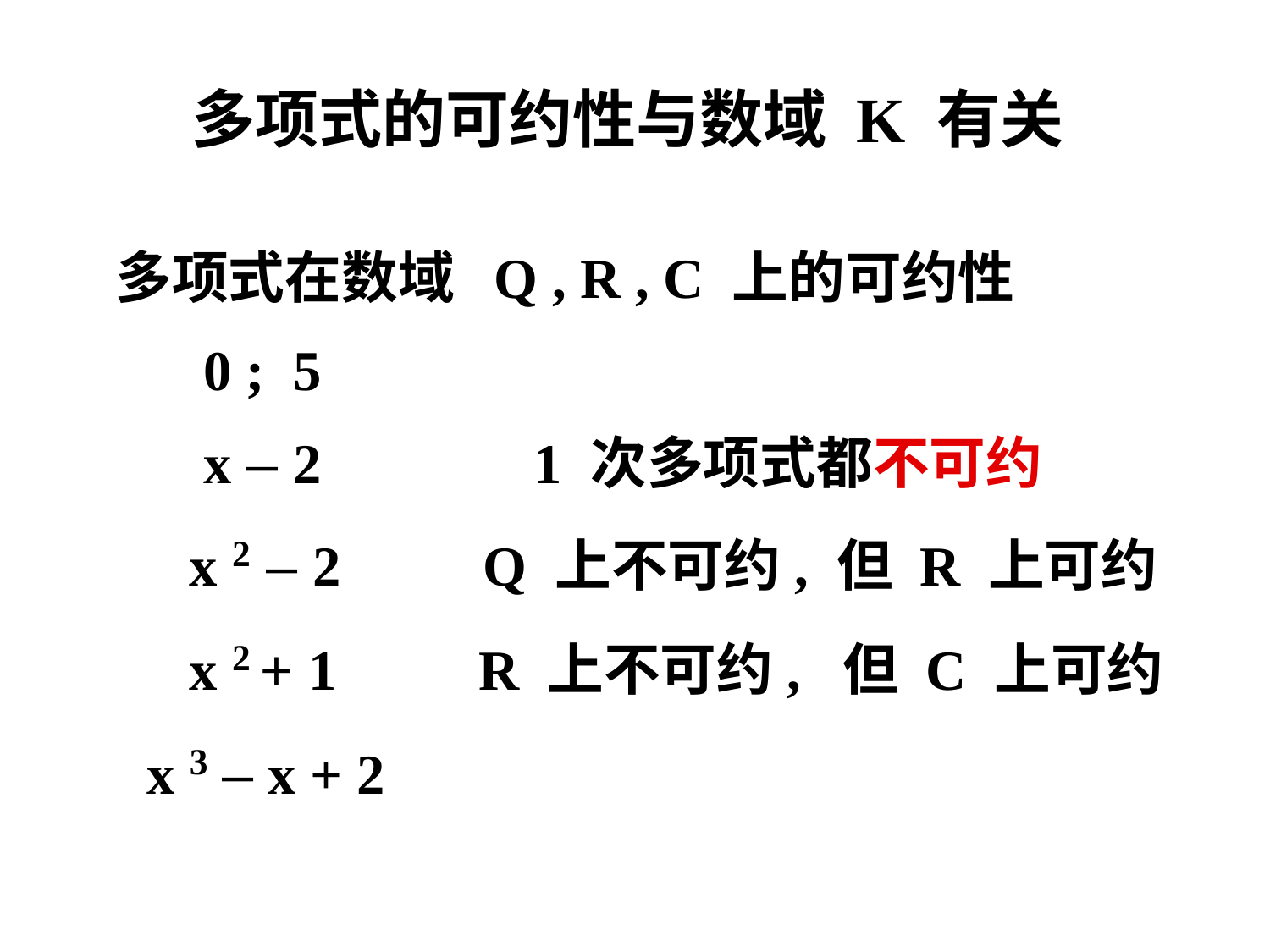

# 多项式的可约性与数域 K 有关
  多项式在数域  Q , R , C 上的可约性
         0 ;  5
         x – 2               1 次多项式都不可约
        x 2 – 2          Q 上不可约, 但 R 上可约
        x 2 + 1          R 上不可约,  但 C 上可约
     x 3 – x + 2